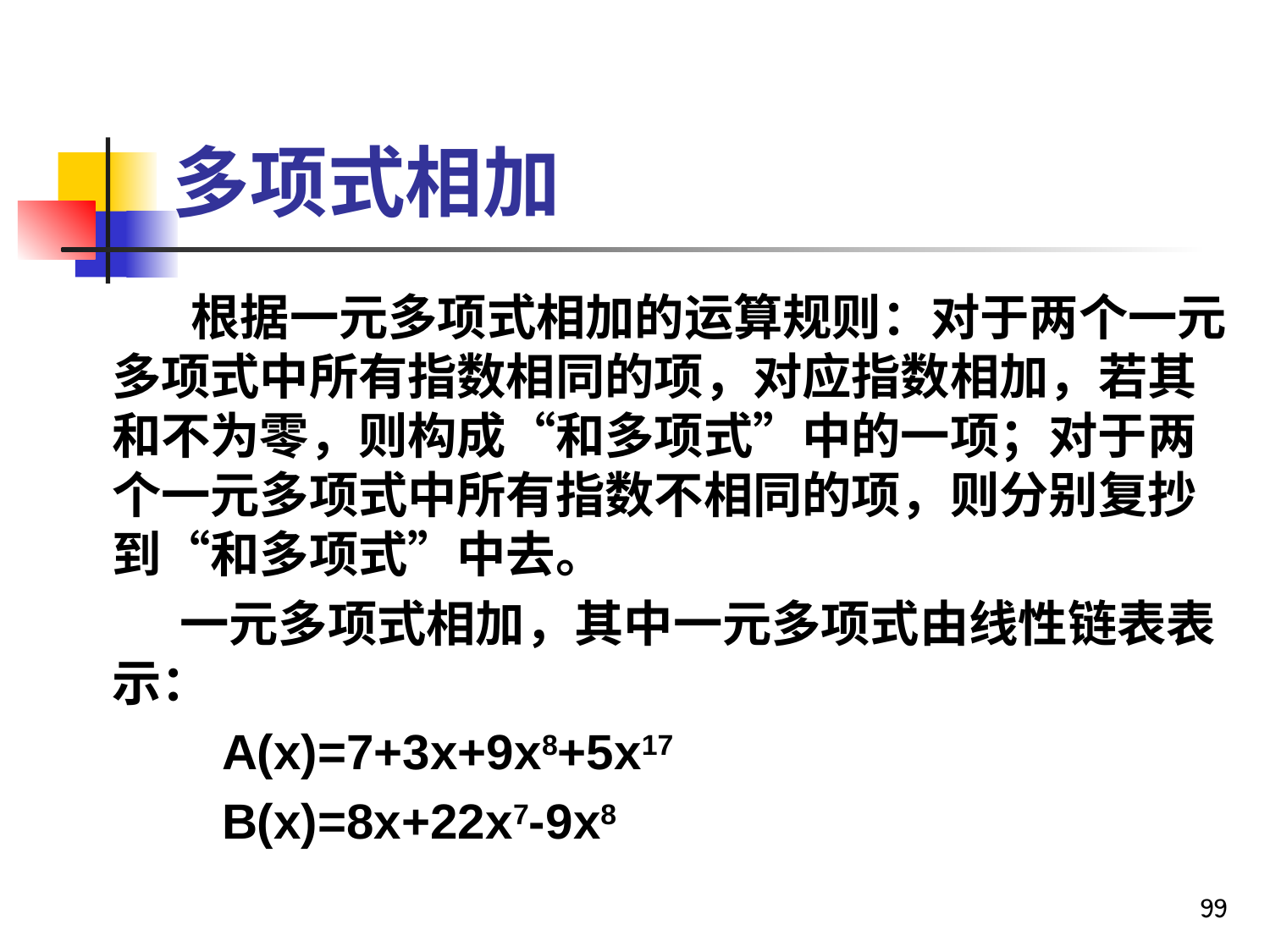

# 多项式相加
      根据一元多项式相加的运算规则：对于两个一元多项式中所有指数相同的项，对应指数相加，若其和不为零，则构成“和多项式”中的一项；对于两个一元多项式中所有指数不相同的项，则分别复抄到“和多项式”中去。
     一元多项式相加，其中一元多项式由线性链表表示：
        A(x)=7+3x+9x8+5x17
        B(x)=8x+22x7-9x8
99